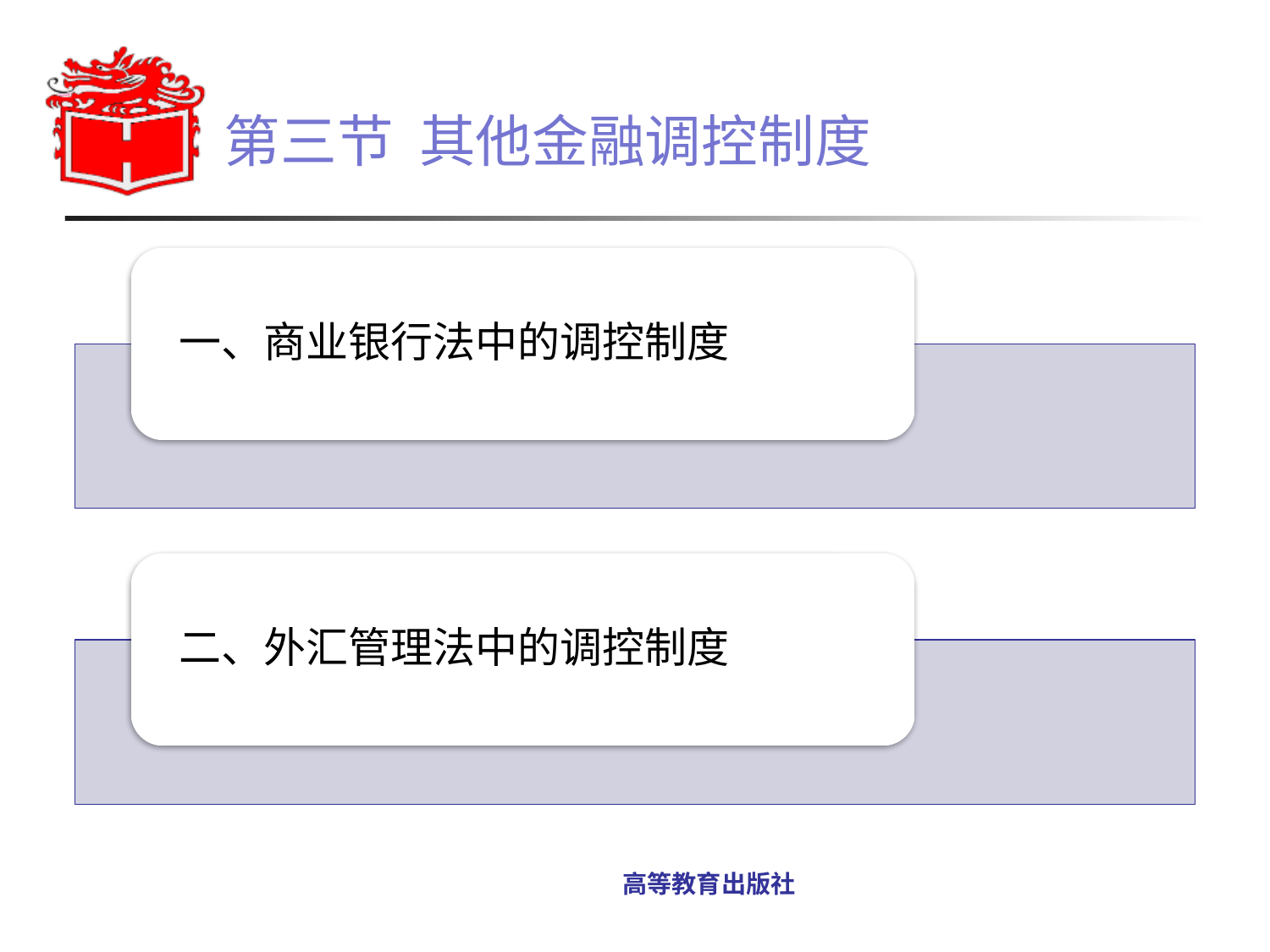

# 第三节  其他金融调控制度
一、商业银行法中的调控制度
二、外汇管理法中的调控制度

高等教育出版社